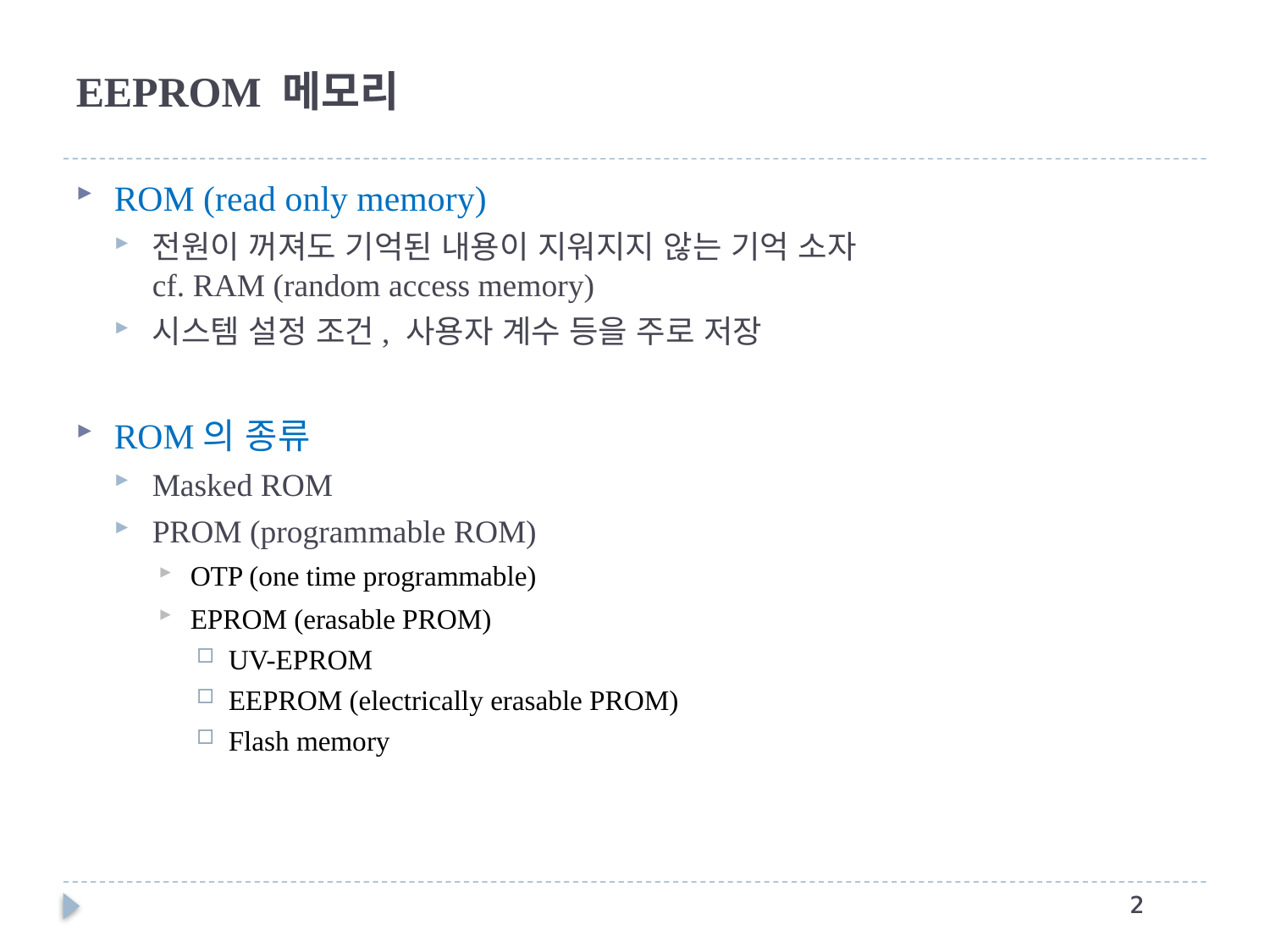

# EEPROM 메모리
ROM (read only memory)
전원이 꺼져도 기억된 내용이 지워지지 않는 기억 소자
cf. RAM (random access memory)
시스템 설정 조건, 사용자 계수 등을 주로 저장

ROM의 종류
Masked ROM
PROM (programmable ROM)
OTP (one time programmable)
EPROM (erasable PROM)
UV-EPROM
EEPROM (electrically erasable PROM)
Flash memory

2